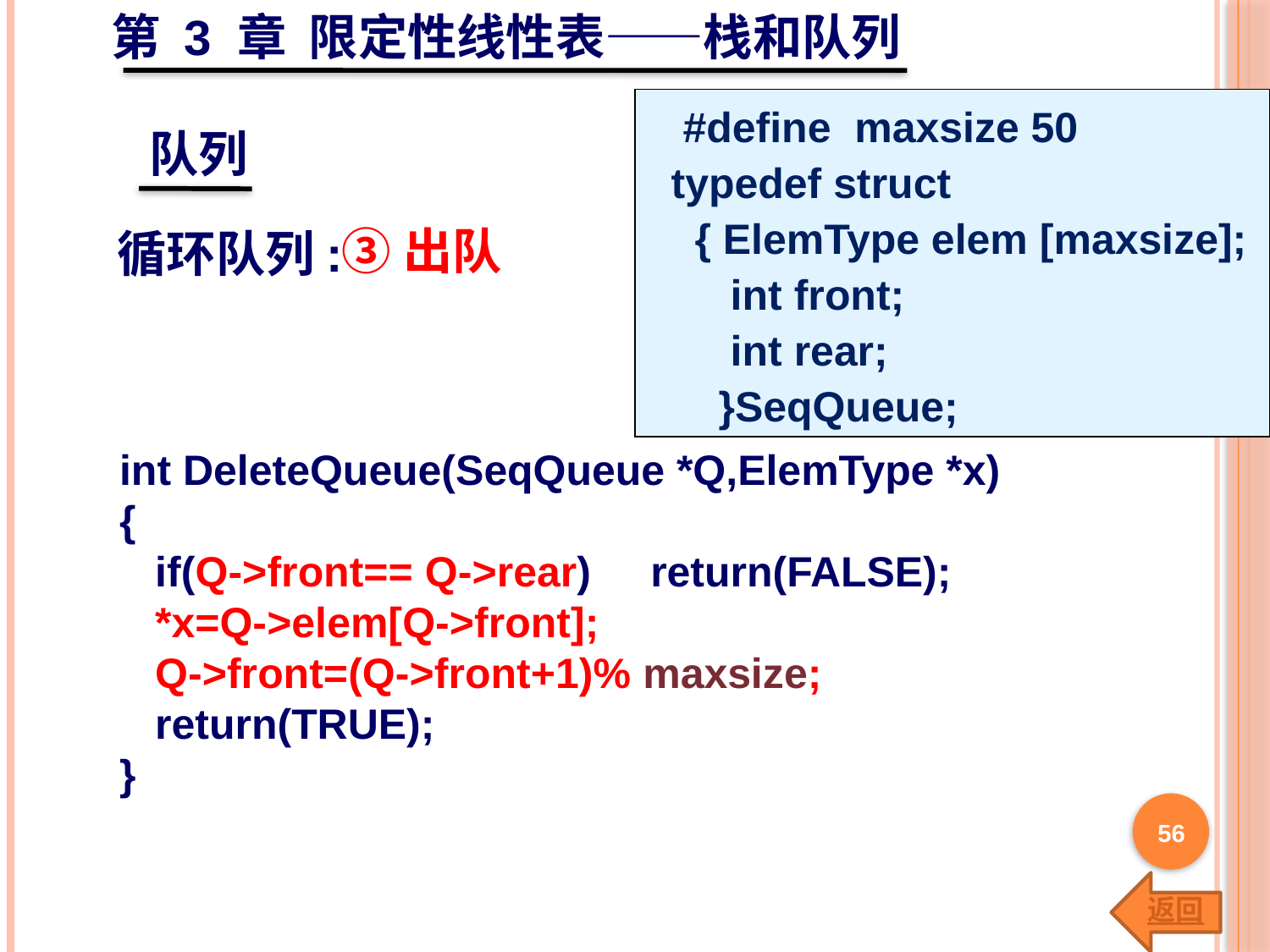

第 3 章  限定性线性表——栈和队列
队列
   #define  maxsize 50
  typedef struct
    { ElemType elem [maxsize];
       int front;
       int rear;
      }SeqQueue;
③出队
循环队列:
  int DeleteQueue(SeqQueue *Q,ElemType *x)
  {
     if(Q->front== Q->rear)     return(FALSE);
     *x=Q->elem[Q->front];
     Q->front=(Q->front+1)% maxsize;
     return(TRUE);
  }
56
返回